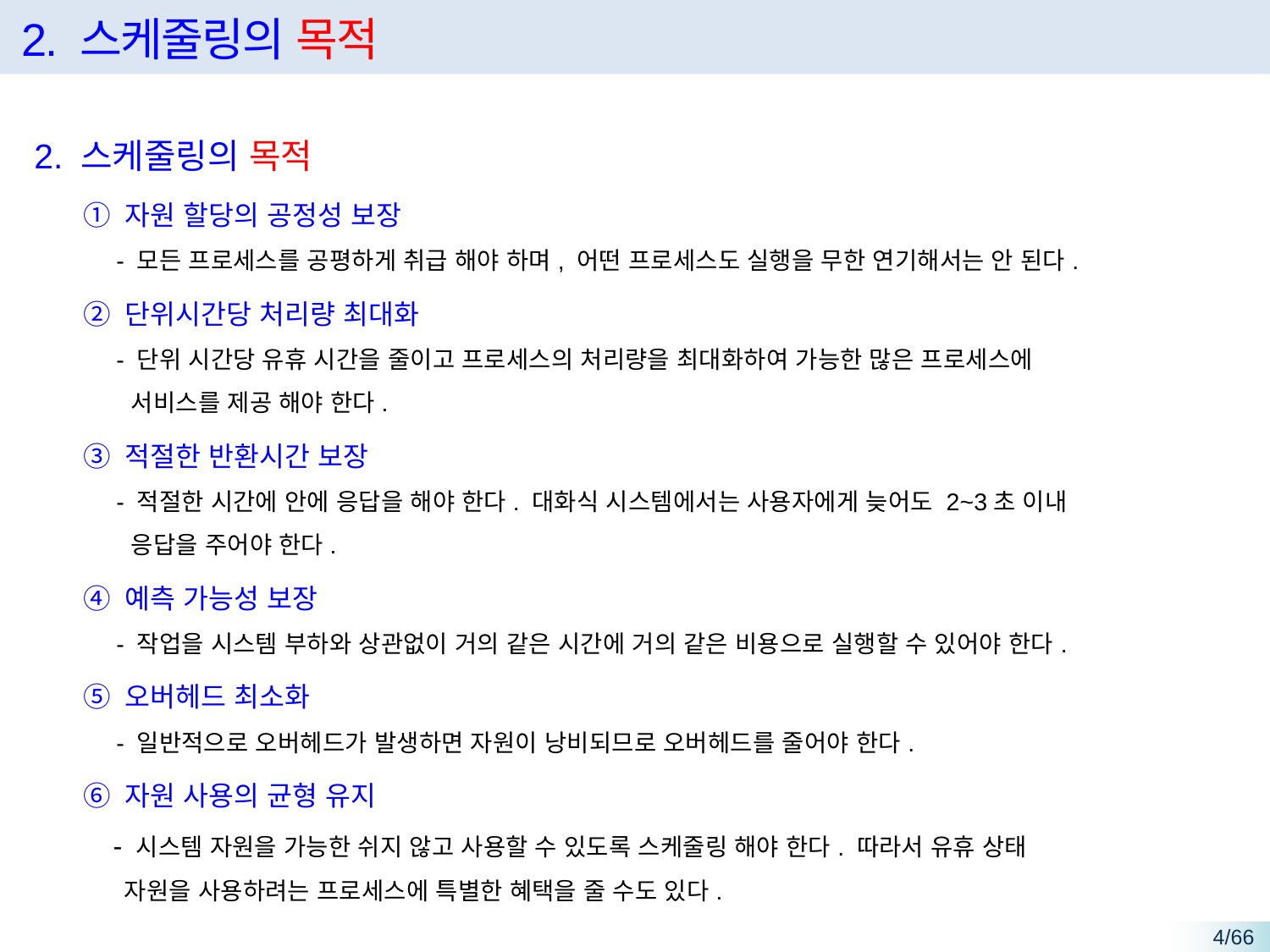

# 2. 스케줄링의 목적
2. 스케줄링의 목적
① 자원 할당의 공정성 보장
    - 모든 프로세스를 공평하게 취급 해야 하며, 어떤 프로세스도 실행을 무한 연기해서는 안 된다.
② 단위시간당 처리량 최대화
    - 단위 시간당 유휴 시간을 줄이고 프로세스의 처리량을 최대화하여 가능한 많은 프로세스에
       서비스를 제공 해야 한다.
③ 적절한 반환시간 보장
    - 적절한 시간에 안에 응답을 해야 한다. 대화식 시스템에서는 사용자에게 늦어도 2~3초 이내
       응답을 주어야 한다.
④ 예측 가능성 보장
    - 작업을 시스템 부하와 상관없이 거의 같은 시간에 거의 같은 비용으로 실행할 수 있어야 한다.
⑤ 오버헤드 최소화
    - 일반적으로 오버헤드가 발생하면 자원이 낭비되므로 오버헤드를 줄어야 한다.
⑥ 자원 사용의 균형 유지
   - 시스템 자원을 가능한 쉬지 않고 사용할 수 있도록 스케줄링 해야 한다. 따라서 유휴 상태
      자원을 사용하려는 프로세스에 특별한 혜택을 줄 수도 있다.